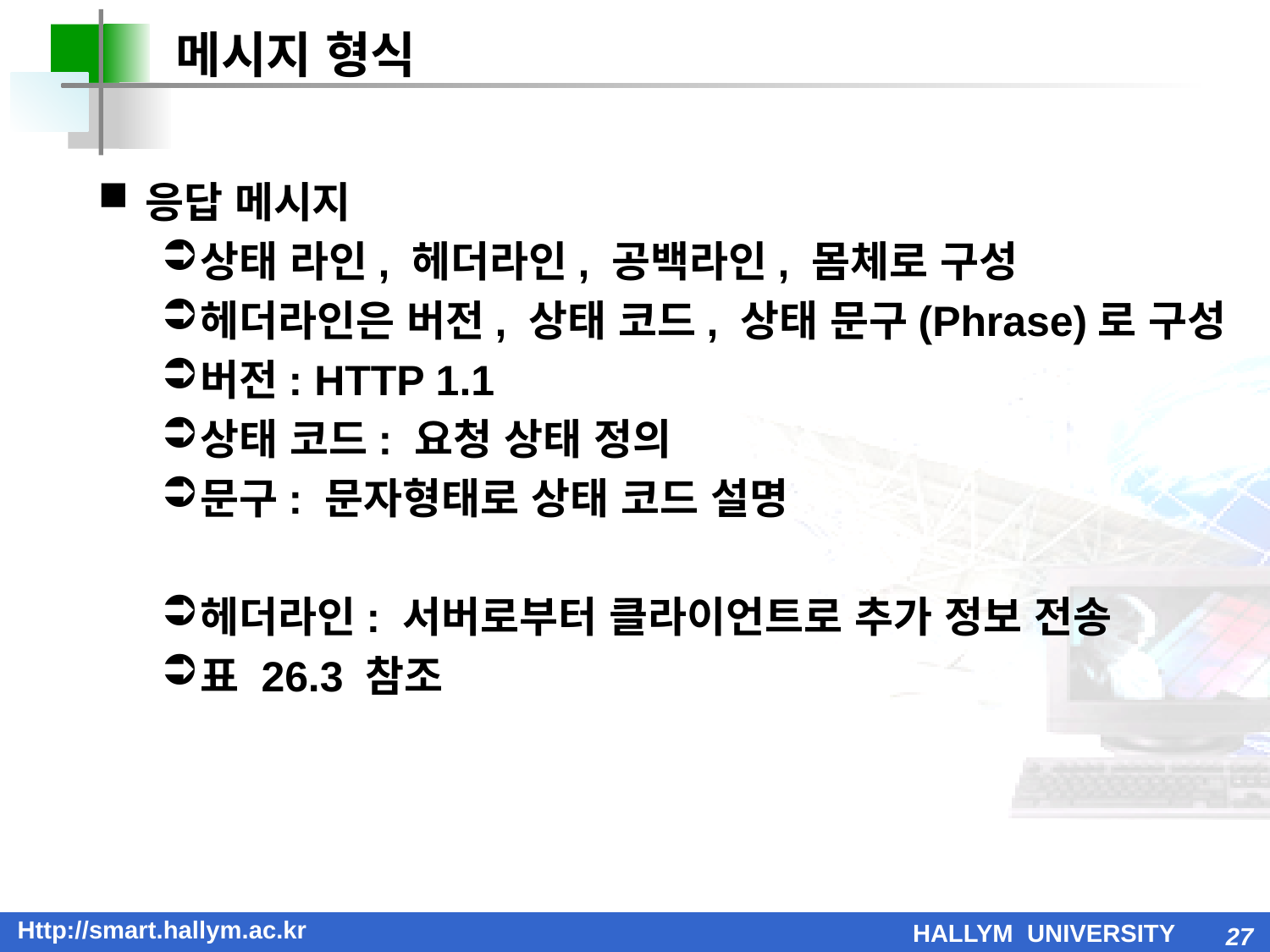

메시지 형식

응답 메시지
상태 라인, 헤더라인, 공백라인, 몸체로 구성
헤더라인은 버전, 상태 코드, 상태 문구(Phrase)로 구성
버전: HTTP 1.1
상태 코드: 요청 상태 정의
문구: 문자형태로 상태 코드 설명

헤더라인: 서버로부터 클라이언트로 추가 정보 전송
표 26.3 참조
27